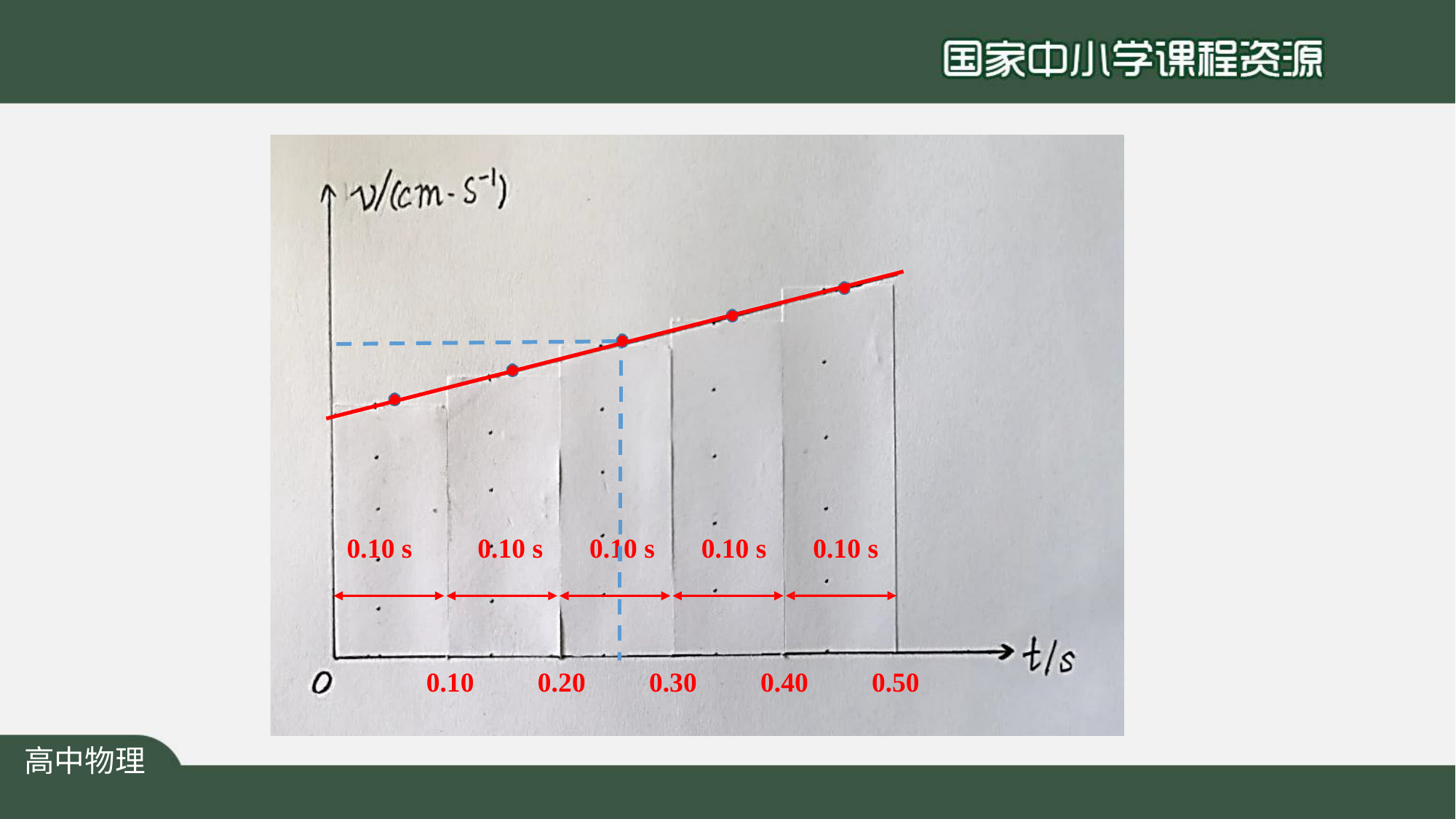

0.10 s
0.10 s
0.10 s
0.10 s
0.10 s

0.10
0.20
0.30
0.40
0.50
高中物理